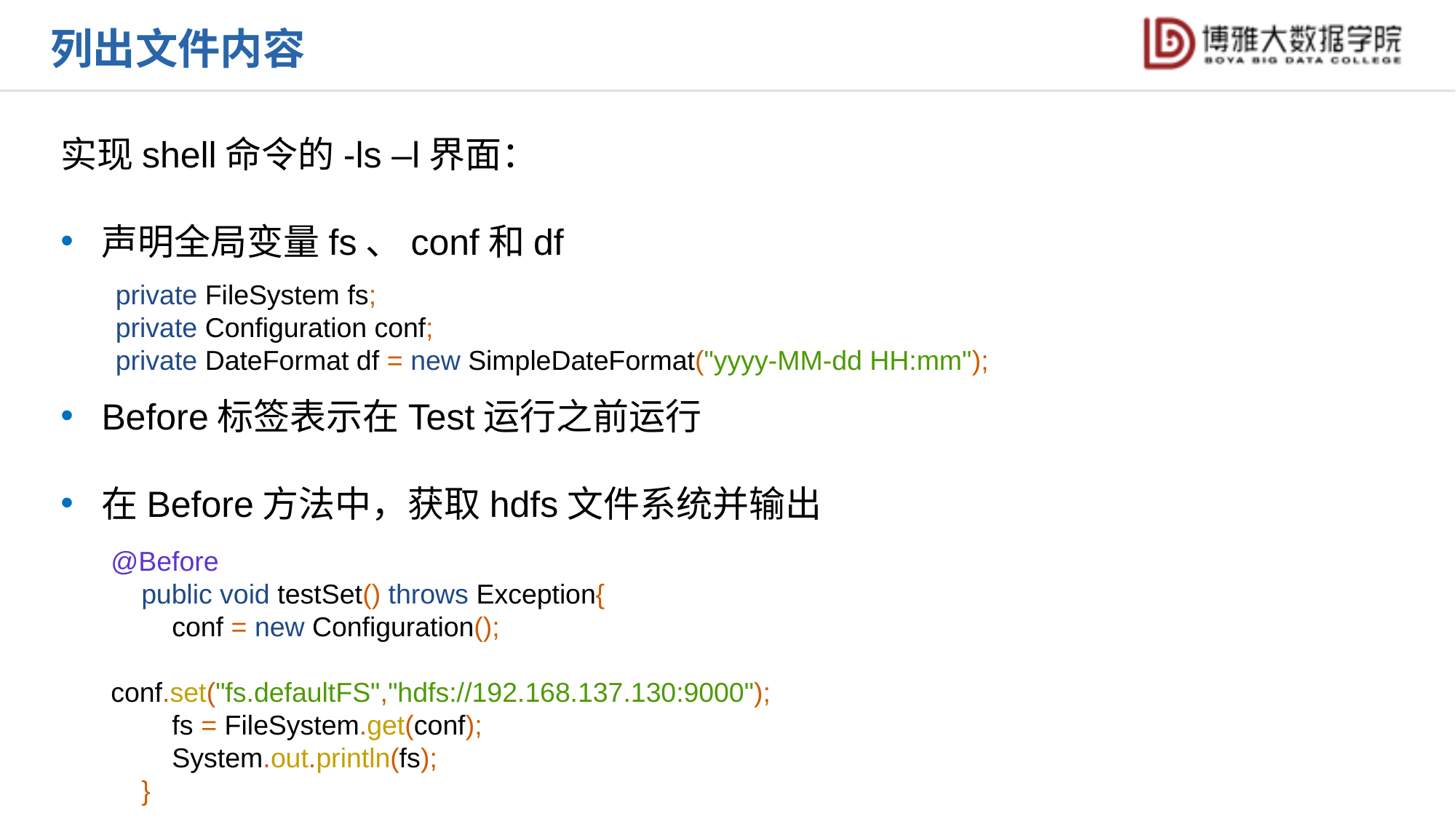

列出文件内容

实现shell命令的-ls –l界面：

声明全局变量fs、conf和df

Before标签表示在Test运行之前运行

在Before方法中，获取hdfs文件系统并输出

    private FileSystem fs;
    private Configuration conf;
    private DateFormat df = new SimpleDateFormat("yyyy-MM-dd HH:mm");
@Before
    public void testSet() throws Exception{
        conf = new Configuration();
        conf.set("fs.defaultFS","hdfs://192.168.137.130:9000");
        fs = FileSystem.get(conf);
        System.out.println(fs);
    }